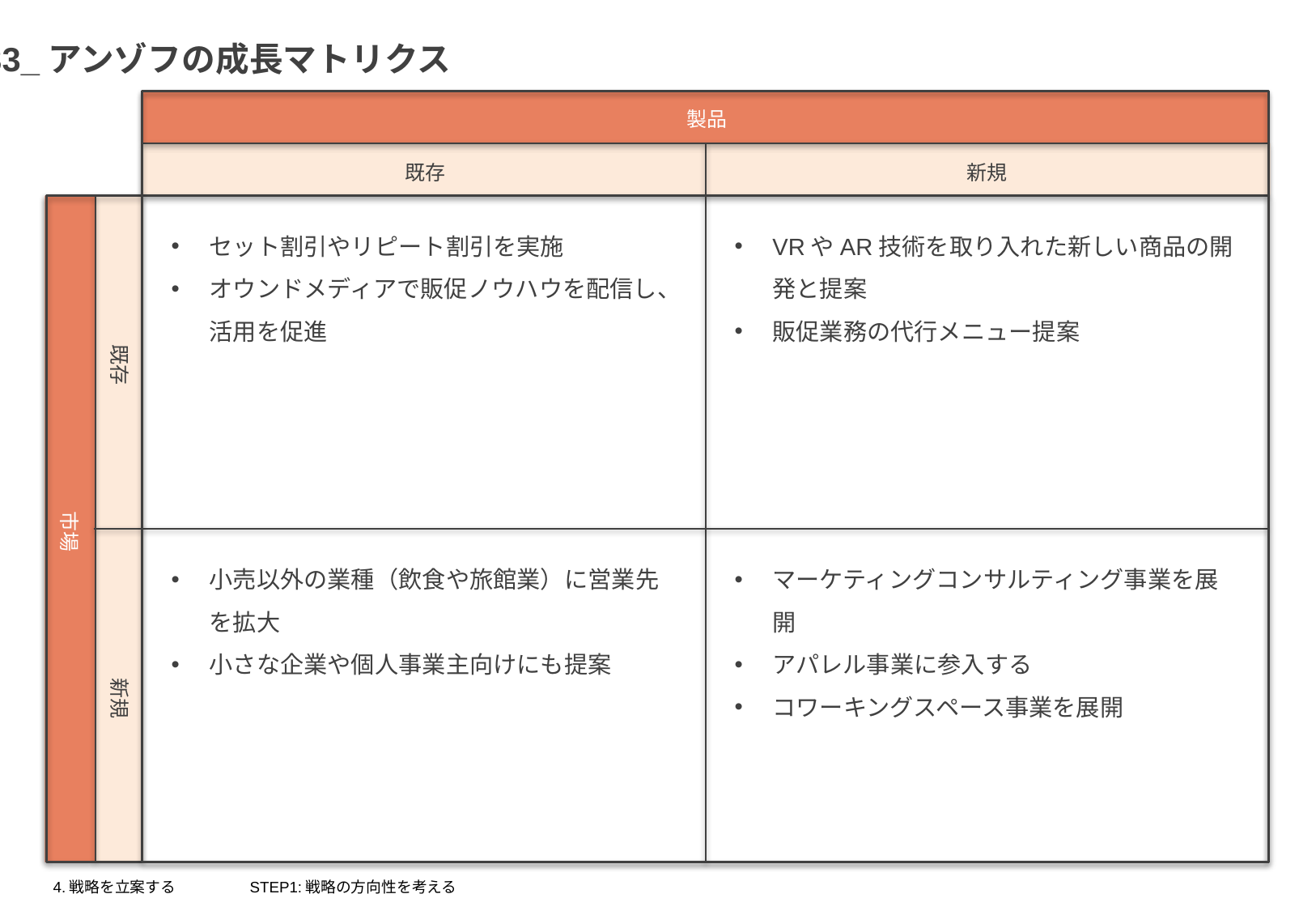

33_アンゾフの成長マトリクス

製品

既存
新規

セット割引やリピート割引を実施
オウンドメディアで販促ノウハウを配信し、活用を促進
VRやAR技術を取り入れた新しい商品の開発と提案
販促業務の代行メニュー提案
既存
市場
小売以外の業種（飲食や旅館業）に営業先を拡大
小さな企業や個人事業主向けにも提案
マーケティングコンサルティング事業を展開
アパレル事業に参入する
コワーキングスペース事業を展開
新規
4.戦略を立案する
STEP1:戦略の方向性を考える